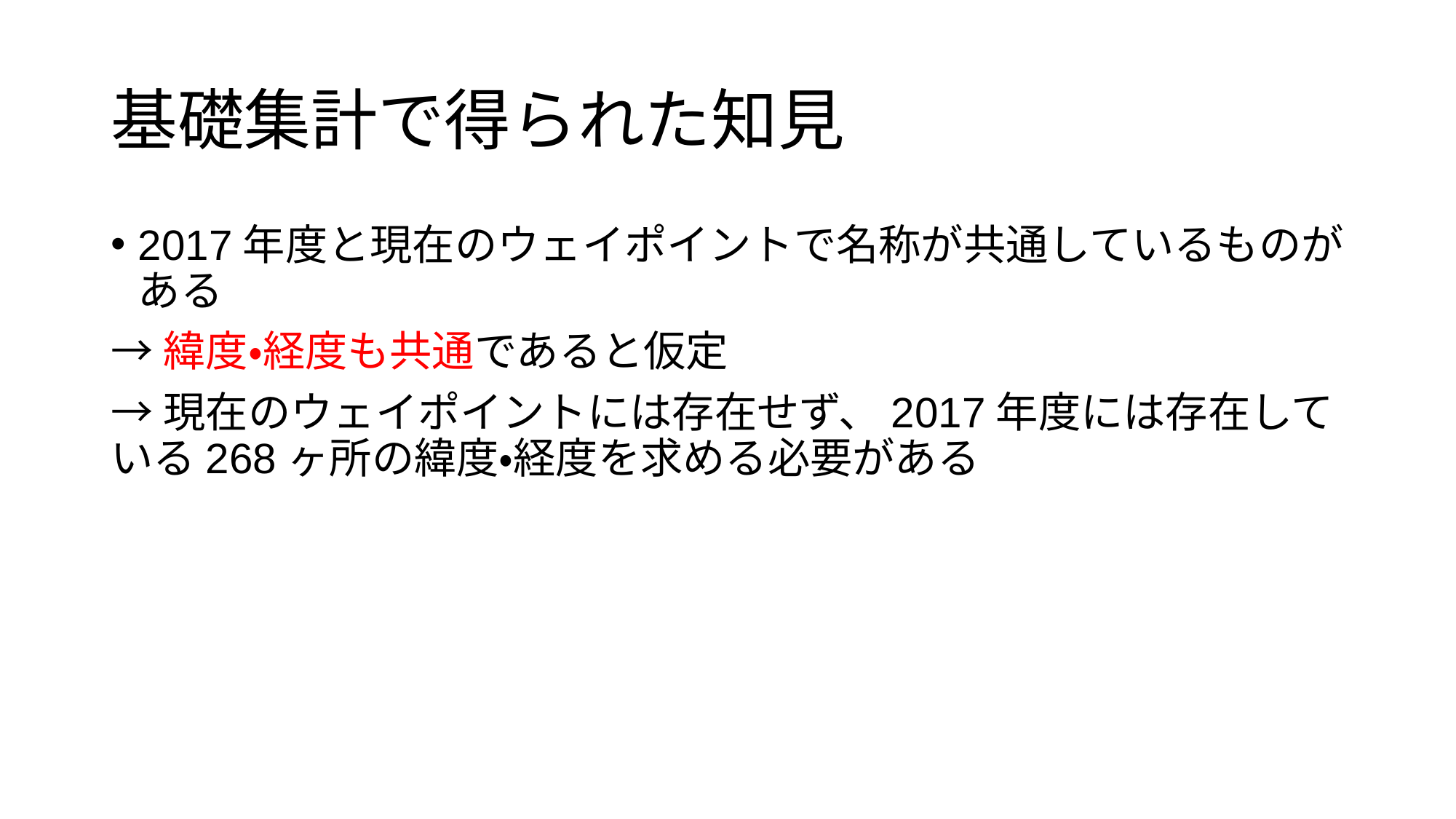

# 基礎集計で得られた知見
2017年度と現在のウェイポイントで名称が共通しているものがある
→緯度・経度も共通であると仮定
→現在のウェイポイントには存在せず、2017年度には存在している268ヶ所の緯度・経度を求める必要がある